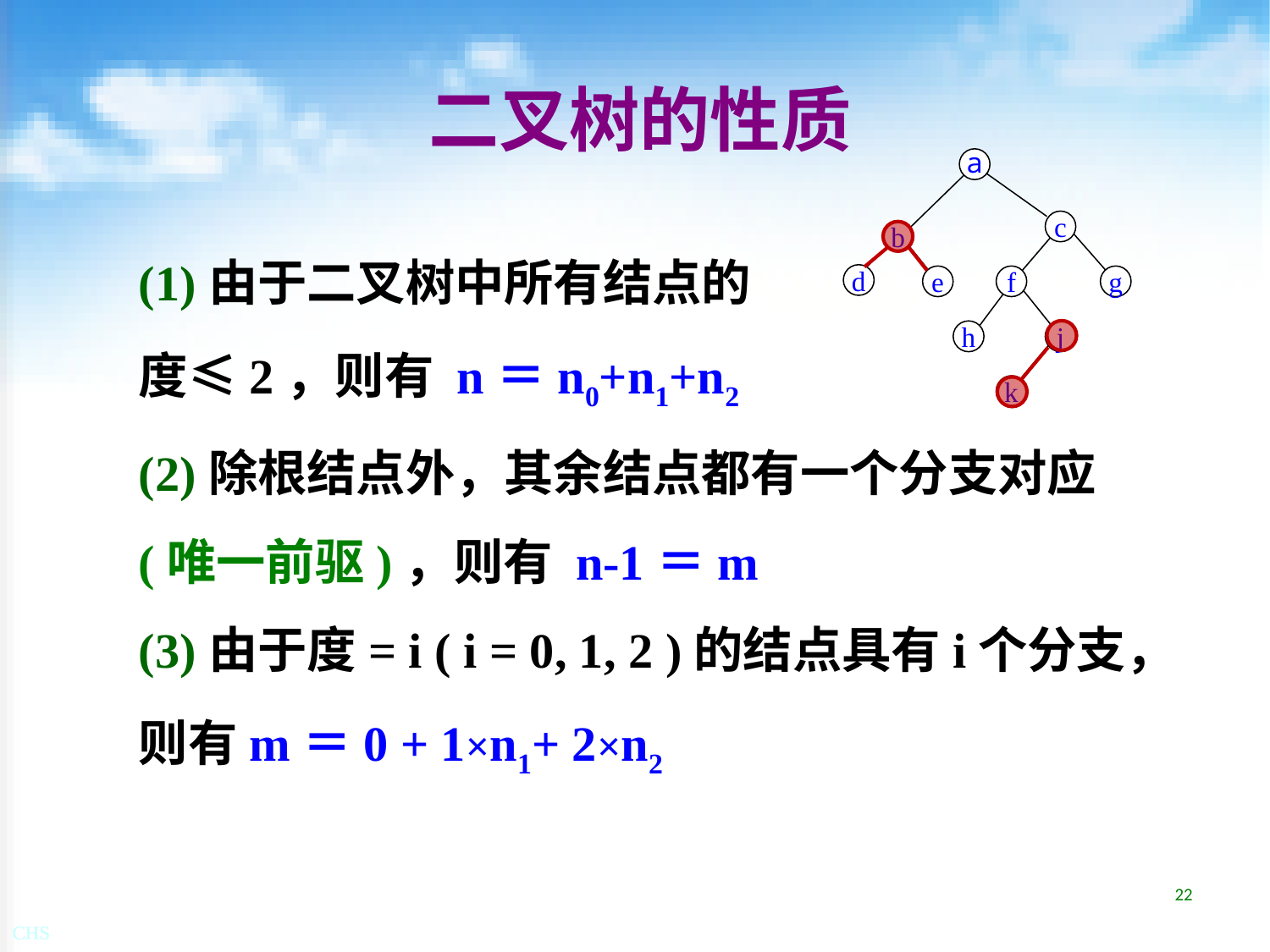

# 二叉树的性质
a

c
b

d
e
f
g

h
j

k

(1)由于二叉树中所有结点的
度≤2，则有 n＝n0+n1+n2
(2)除根结点外，其余结点都有一个分支对应(唯一前驱)，则有 n-1＝m
(3)由于度= i ( i = 0, 1, 2 )的结点具有i个分支，则有m＝0 + 1×n1+ 2×n2

22